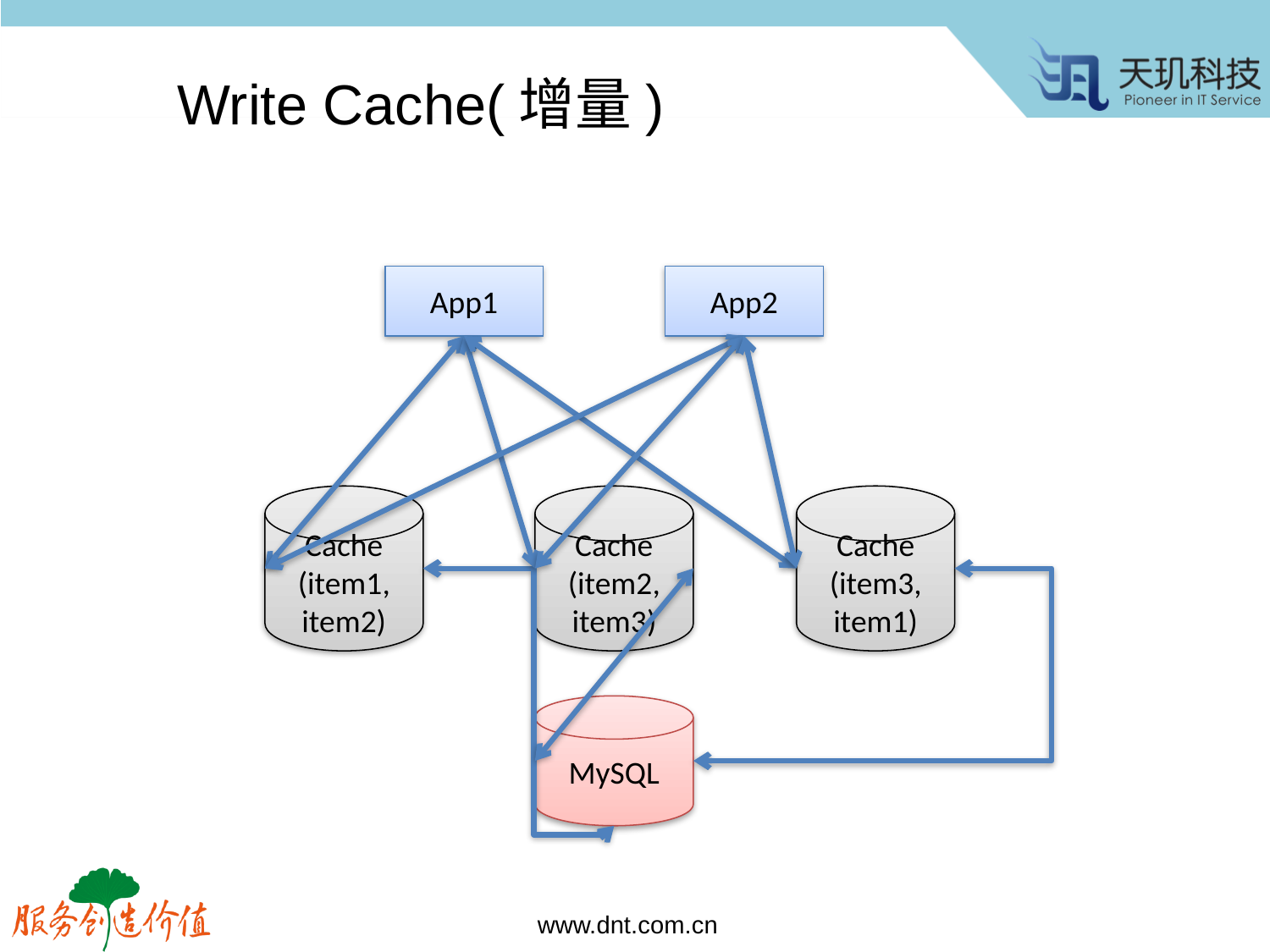

# Write Cache(增量)
App1
App2
Cache
(item1,
item2)
Cache
(item2,
item3)
Cache
(item3,
item1)
MySQL